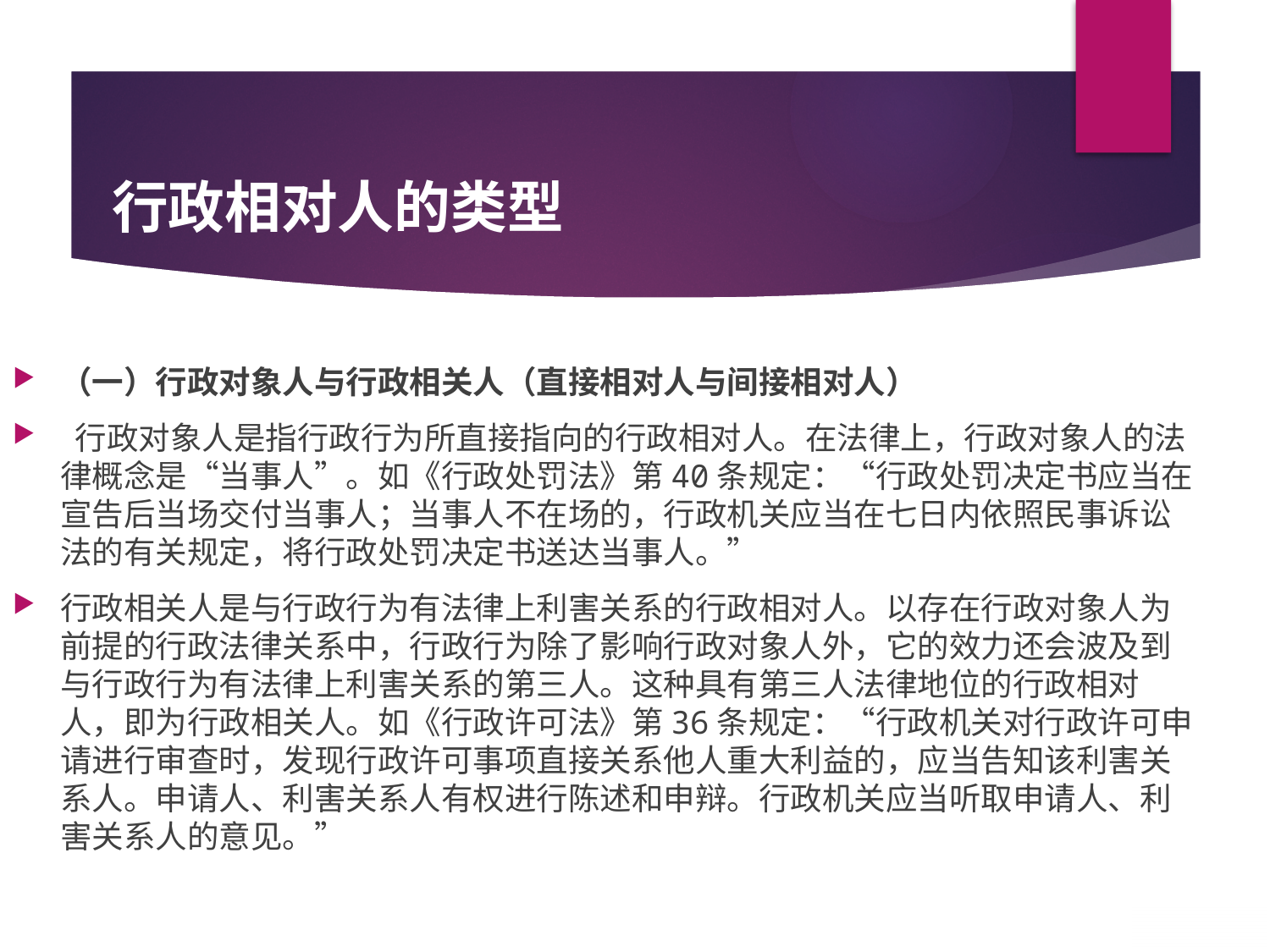

# 行政相对人的类型
（一）行政对象人与行政相关人（直接相对人与间接相对人）
 行政对象人是指行政行为所直接指向的行政相对人。在法律上，行政对象人的法律概念是“当事人”。如《行政处罚法》第40条规定：“行政处罚决定书应当在宣告后当场交付当事人；当事人不在场的，行政机关应当在七日内依照民事诉讼法的有关规定，将行政处罚决定书送达当事人。”
行政相关人是与行政行为有法律上利害关系的行政相对人。以存在行政对象人为前提的行政法律关系中，行政行为除了影响行政对象人外，它的效力还会波及到与行政行为有法律上利害关系的第三人。这种具有第三人法律地位的行政相对人，即为行政相关人。如《行政许可法》第36条规定：“行政机关对行政许可申请进行审查时，发现行政许可事项直接关系他人重大利益的，应当告知该利害关系人。申请人、利害关系人有权进行陈述和申辩。行政机关应当听取申请人、利害关系人的意见。”